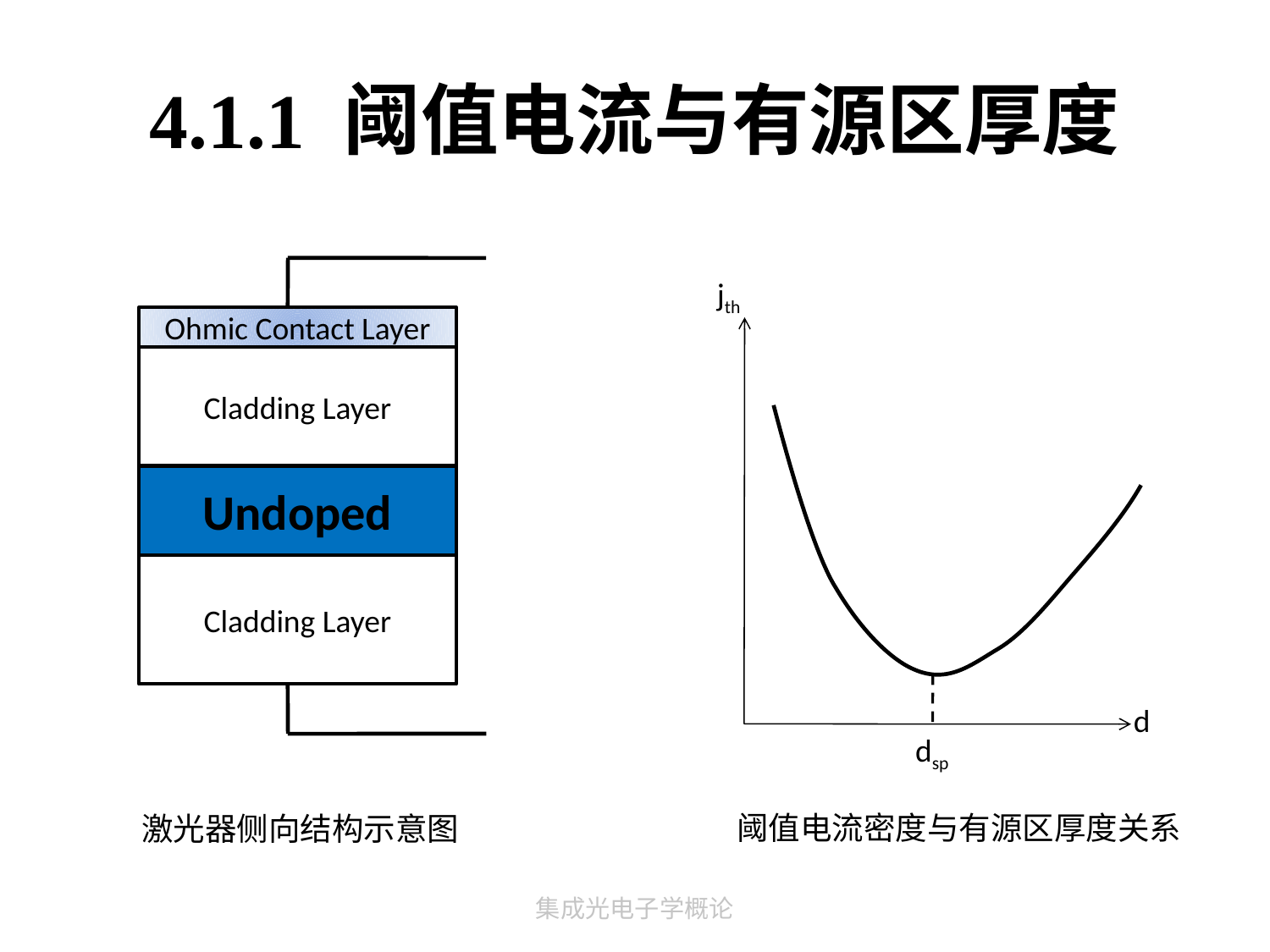

# 4.1.1 阈值电流与有源区厚度
Ohmic Contact Layer
Cladding Layer
Undoped
Cladding Layer
jth

d
dsp
阈值电流密度与有源区厚度关系
激光器侧向结构示意图
集成光电子学概论
3